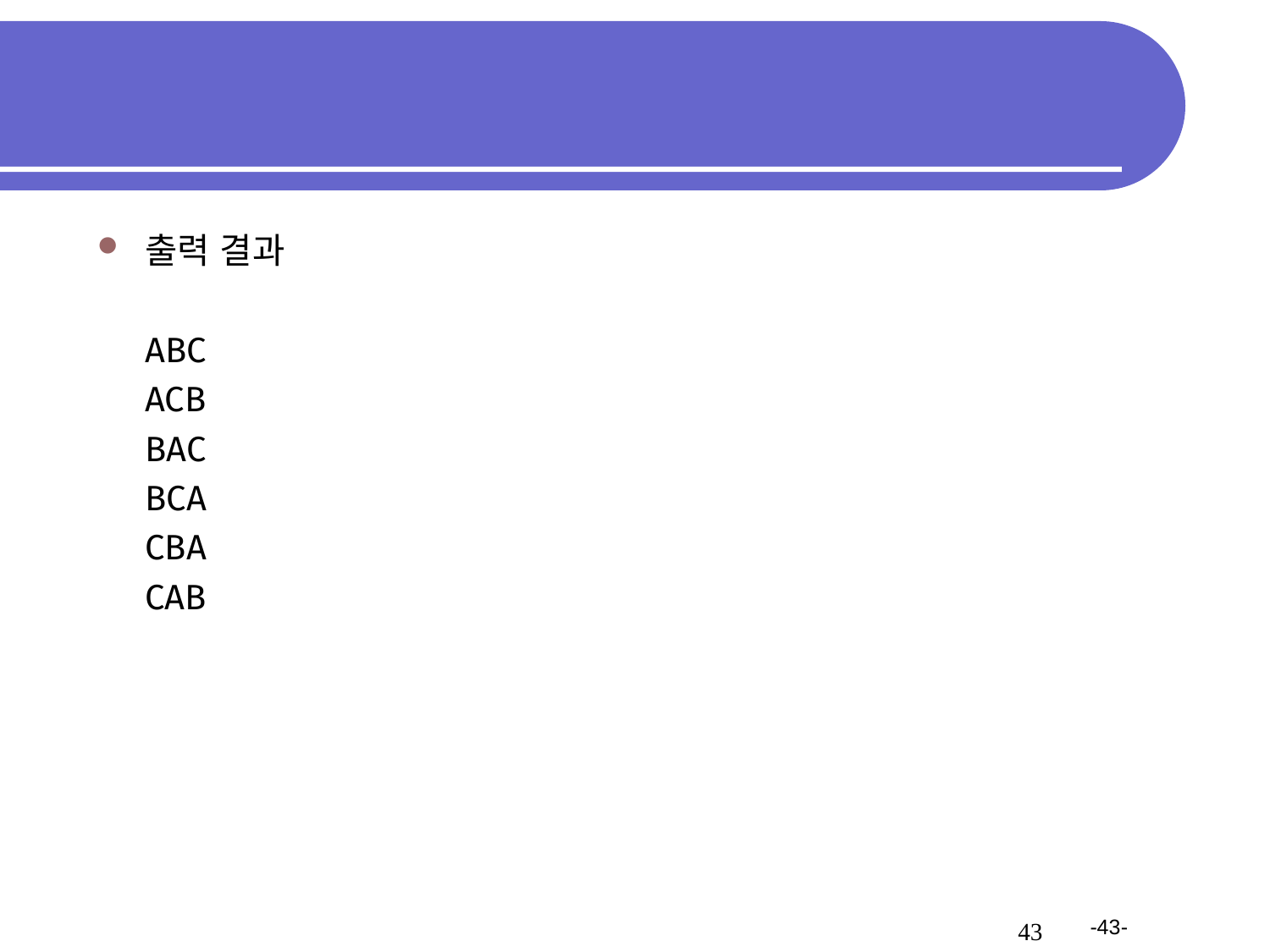

#
출력 결과

	ABC
	ACB
	BAC
	BCA
	CBA
	CAB
43